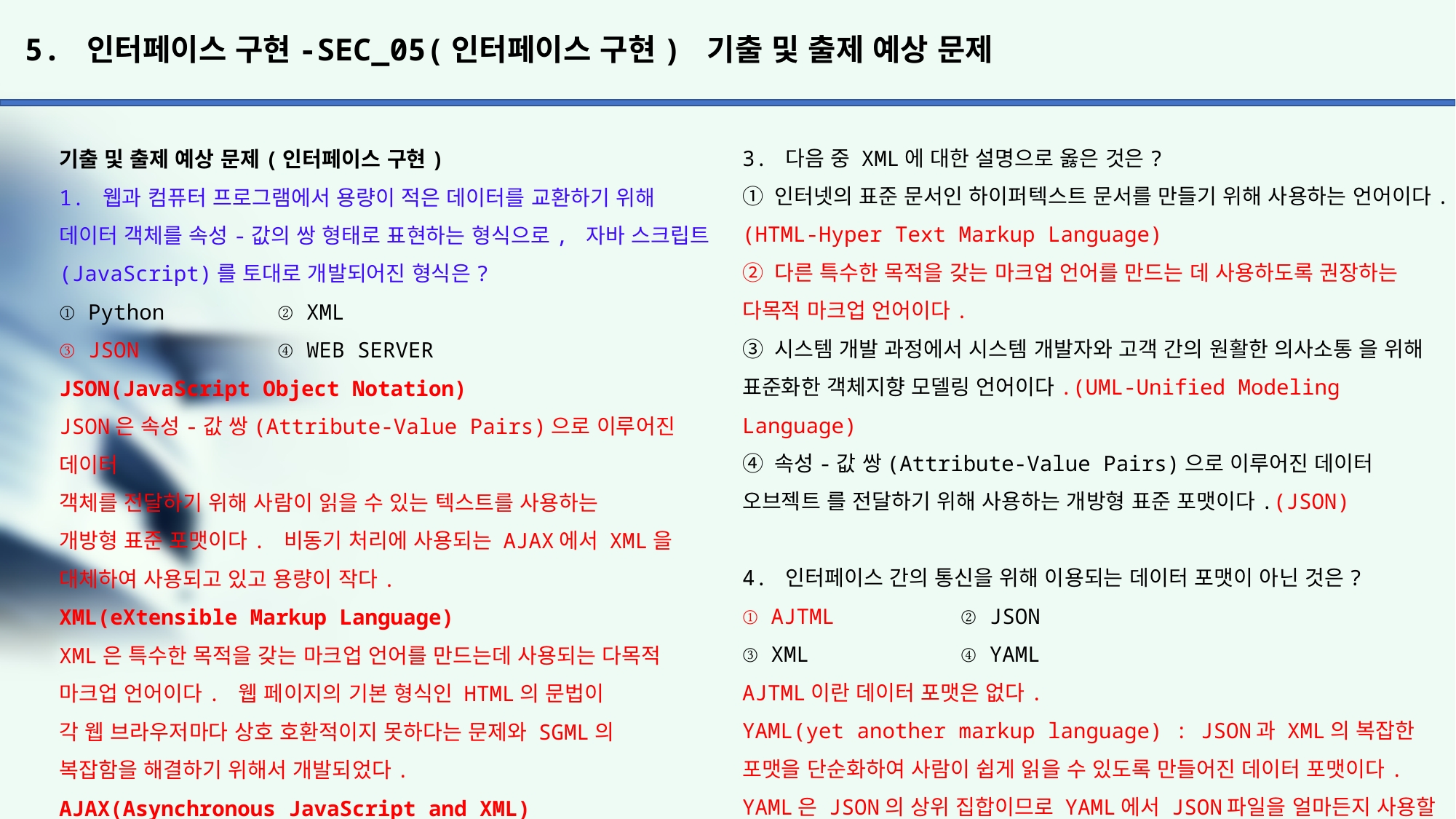

# 5. 인터페이스 구현-SEC_05(인터페이스 구현) 기출 및 출제 예상 문제
3. 다음 중 XML에 대한 설명으로 옳은 것은?
① 인터넷의 표준 문서인 하이퍼텍스트 문서를 만들기 위해 사용하는 언어이다.(HTML-Hyper Text Markup Language)
② 다른 특수한 목적을 갖는 마크업 언어를 만드는 데 사용하도록 권장하는 다목적 마크업 언어이다.
③ 시스템 개발 과정에서 시스템 개발자와 고객 간의 원활한 의사소통 을 위해 표준화한 객체지향 모델링 언어이다.(UML-Unified Modeling
Language)
④ 속성-값 쌍(Attribute-Value Pairs)으로 이루어진 데이터 오브젝트 를 전달하기 위해 사용하는 개방형 표준 포맷이다.(JSON)

4. 인터페이스 간의 통신을 위해 이용되는 데이터 포맷이 아닌 것은?
① AJTML		② JSON
③ XML		④ YAML
AJTML이란 데이터 포맷은 없다.
YAML(yet another markup language) : JSON과 XML의 복잡한 포맷을 단순화하여 사람이 쉽게 읽을 수 있도록 만들어진 데이터 포맷이다.
YAML은 JSON의 상위 집합이므로 YAML에서 JSON파일을 얼마든지 사용할
수가 있다.
기출 및 출제 예상 문제(인터페이스 구현)
1. 웹과 컴퓨터 프로그램에서 용량이 적은 데이터를 교환하기 위해 데이터 객체를 속성-값의 쌍 형태로 표현하는 형식으로, 자바 스크립트(JavaScript)를 토대로 개발되어진 형식은?
① Python		② XML
③ JSON		④ WEB SERVER
JSON(JavaScript Object Notation)
JSON은 속성-값 쌍(Attribute-Value Pairs)으로 이루어진 데이터
객체를 전달하기 위해 사람이 읽을 수 있는 텍스트를 사용하는
개방형 표준 포맷이다. 비동기 처리에 사용되는 AJAX에서 XML을
대체하여 사용되고 있고 용량이 작다.
XML(eXtensible Markup Language)
XML은 특수한 목적을 갖는 마크업 언어를 만드는데 사용되는 다목적 마크업 언어이다. 웹 페이지의 기본 형식인 HTML의 문법이
각 웹 브라우저마다 상호 호환적이지 못하다는 문제와 SGML의
복잡함을 해결하기 위해서 개발되었다.
AJAX(Asynchronous JavaScript and XML)
AJAX는 자바 스크립트 등을 이용하여 클라이언트와 서버 간에 XML
데이터를 교환 및 제어함으로써 이용자가 웹 페이지와 자유롭게
상호 작용할 수 있도록 하는 비동기 통신 기술을 의미한다.
2. 인터페이스 구현 시 사용하는 기술 중 다음 내용이 설명하는 것은?
	JavaScript를 사용한 비동기 통신 기술로, 클라이언트와
	서버 간에 XML 데이터를 주고 받는 기술
① Procedure		② Trigger
③ Greedy			④ AJAX
Procedure는 ‘절차’란 개념을 가지고 있으며, 프로그래밍에서
프로시저는 루틴이나, 서브 루틴 및 함수와 같은 뜻이다. 하나의
프로시저는 특정 작업을 수행하기 위한 프로그램의 일부이다.
일반적인 의미의 프로시저란, 어떤 행동을 수행하기 위한 일련의
작업 순서를 의미한다.
Trigger는 ‘방아쇠’란 개념을 가지고 있으며, 데이터베이스가
미리 정해 놓은 조건(이벤트)을 만족하거나 어떤 동작이 수행되면
자동적으로 수행되는 프로그램이다. 트리거는 데이터베이스에서
데이터에 대한 유효성 조건과 무결성 조건을 기술하는데 매우
유용하다.
Greedy는 ‘탐욕스러운, 욕심이 많은’이란 뜻이다.
탐욕 알고리즘은 말 그대로 선택의 순간마다 당장 눈앞에 보이는
최적의 상황만을 쫓아 최종적인 해답에 도달하는 방법이다.